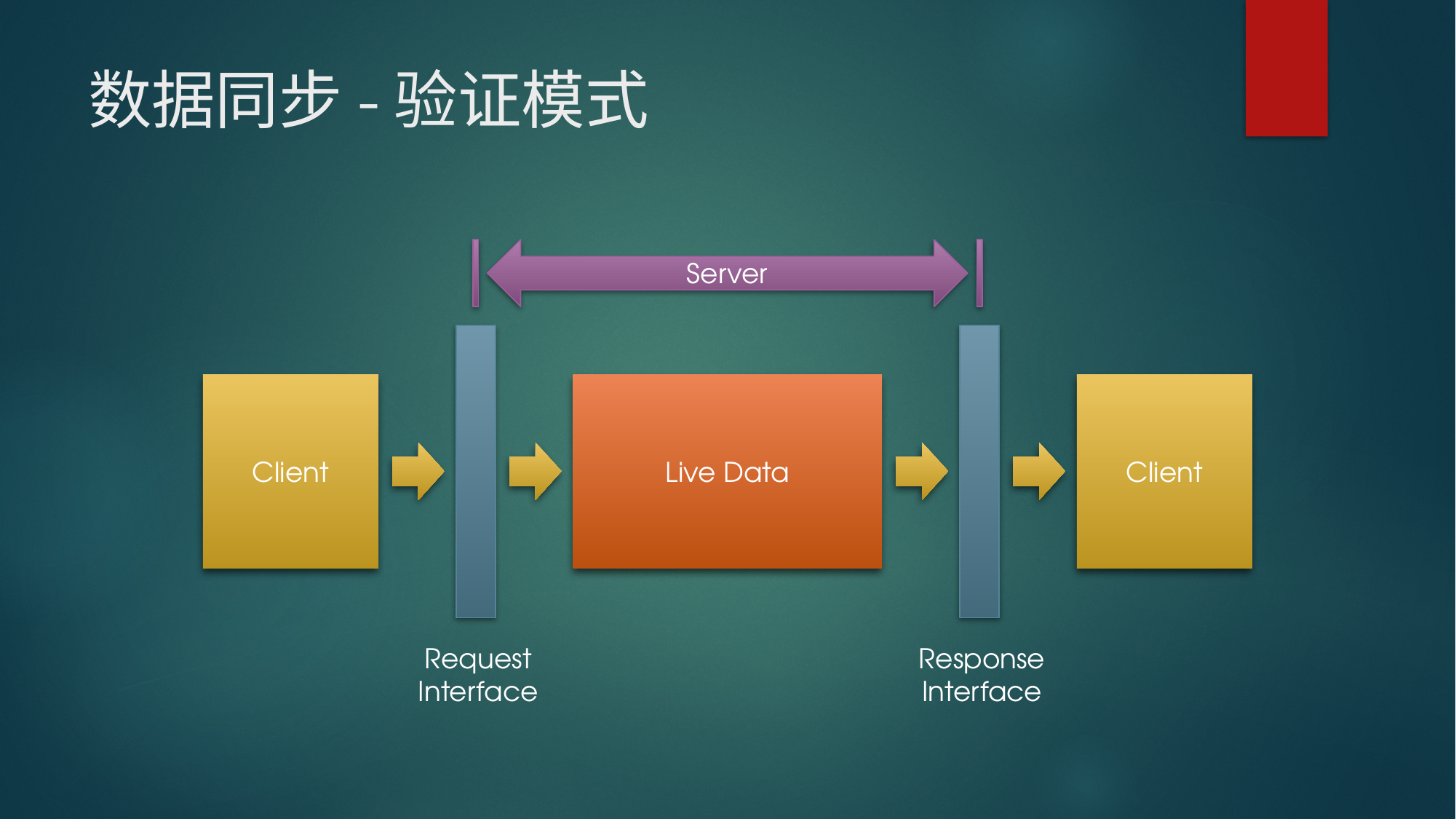

# 数据同步-验证模式

Server

Client
Live Data
Client

Request
Interface
Response
Interface